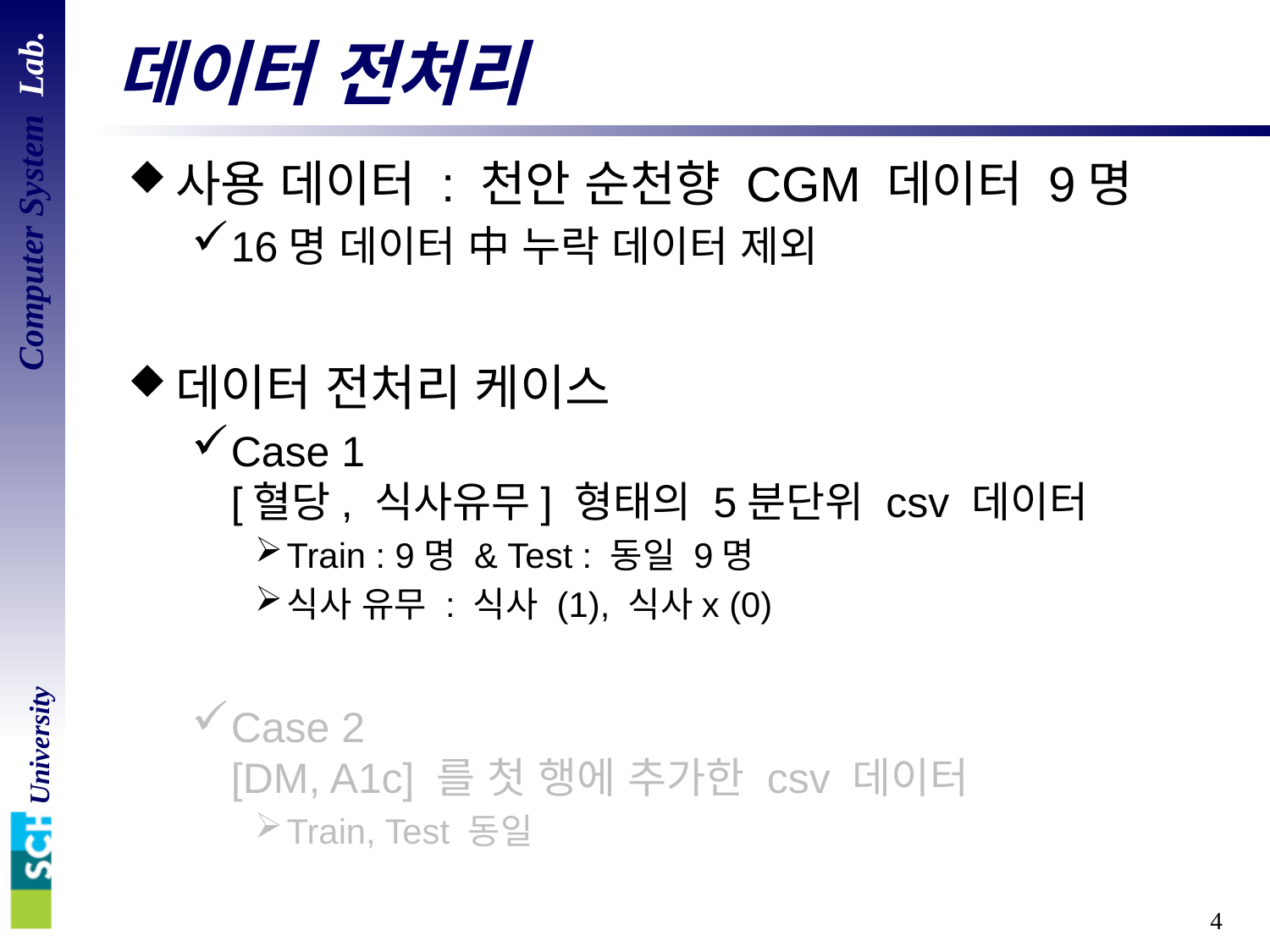

# 데이터 전처리

사용 데이터 : 천안 순천향 CGM 데이터 9명
16명 데이터 中 누락 데이터 제외

데이터 전처리 케이스
Case 1
[혈당, 식사유무] 형태의 5분단위 csv 데이터
Train : 9명 & Test : 동일 9명
식사 유무 : 식사 (1), 식사x (0)

Case 2
[DM, A1c] 를 첫 행에 추가한 csv 데이터
Train, Test 동일